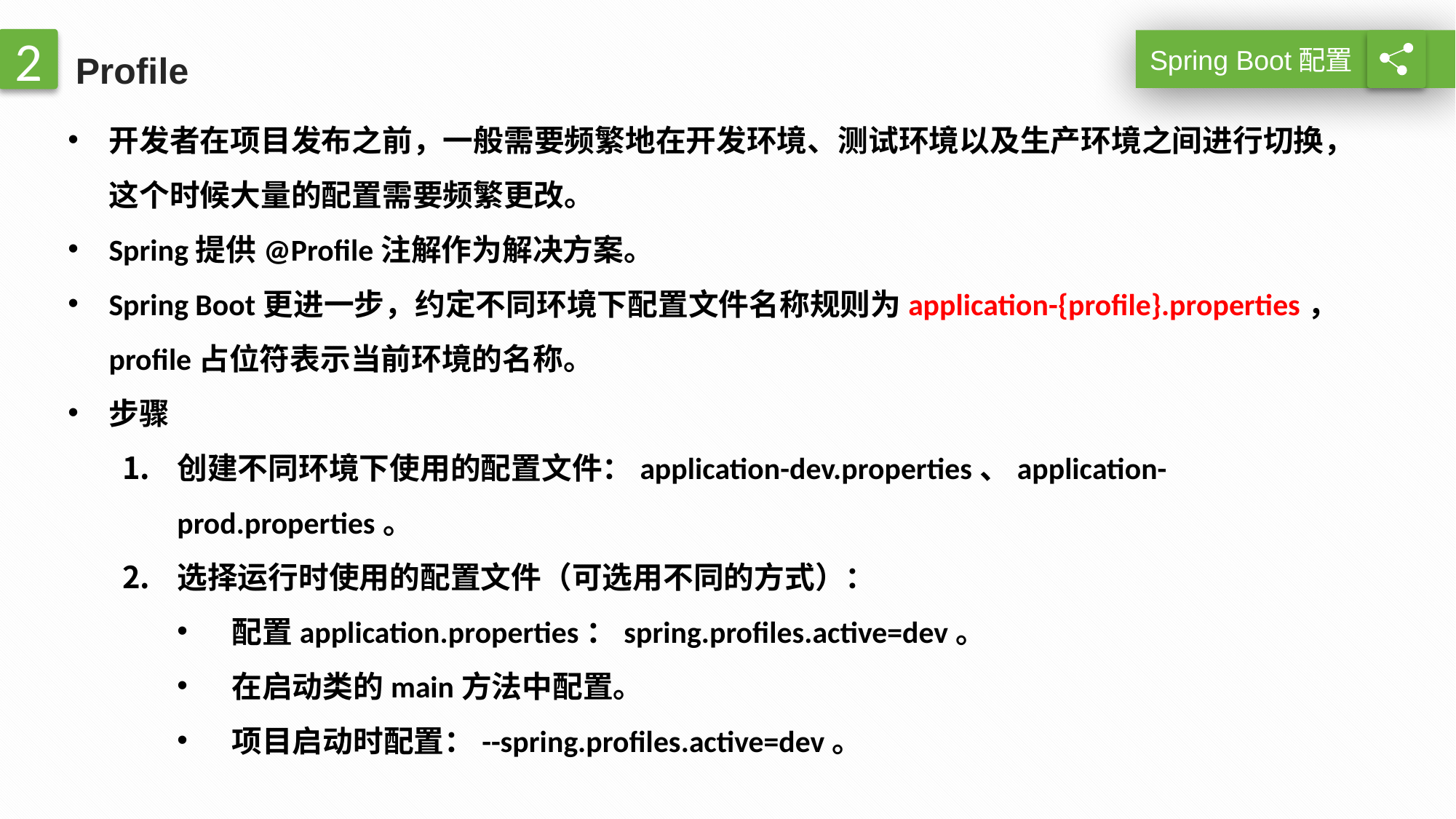

Profile
2

Spring Boot配置

开发者在项目发布之前，一般需要频繁地在开发环境、测试环境以及生产环境之间进行切换，这个时候大量的配置需要频繁更改。
Spring提供@Profile注解作为解决方案。
Spring Boot更进一步，约定不同环境下配置文件名称规则为application-{profile}.properties，profile占位符表示当前环境的名称。
步骤
创建不同环境下使用的配置文件：application-dev.properties、application-prod.properties。
选择运行时使用的配置文件（可选用不同的方式）：
配置application.properties：spring.profiles.active=dev。
在启动类的main方法中配置。
项目启动时配置：--spring.profiles.active=dev。